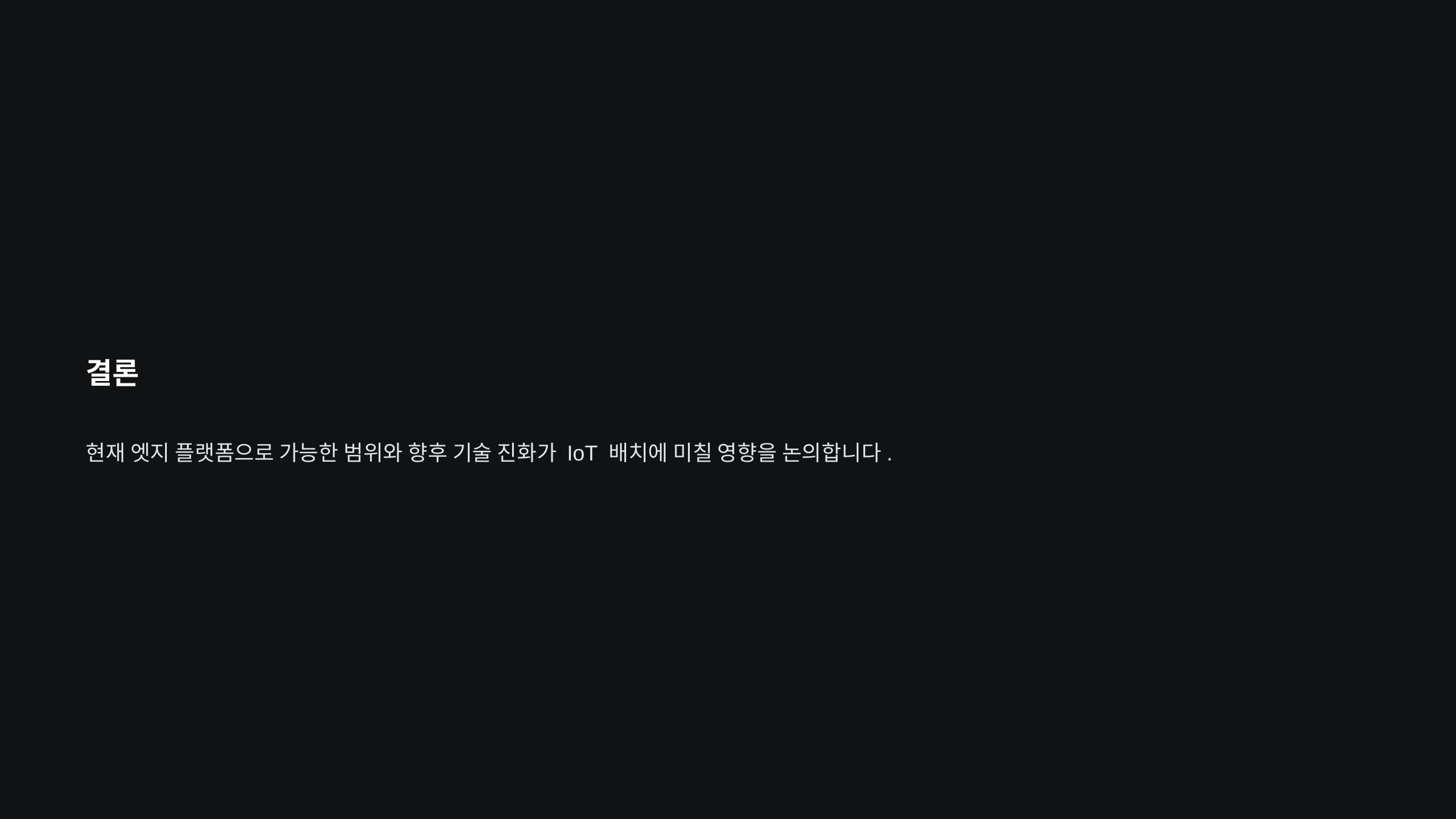

결론
현재 엣지 플랫폼으로 가능한 범위와 향후 기술 진화가 IoT 배치에 미칠 영향을 논의합니다.